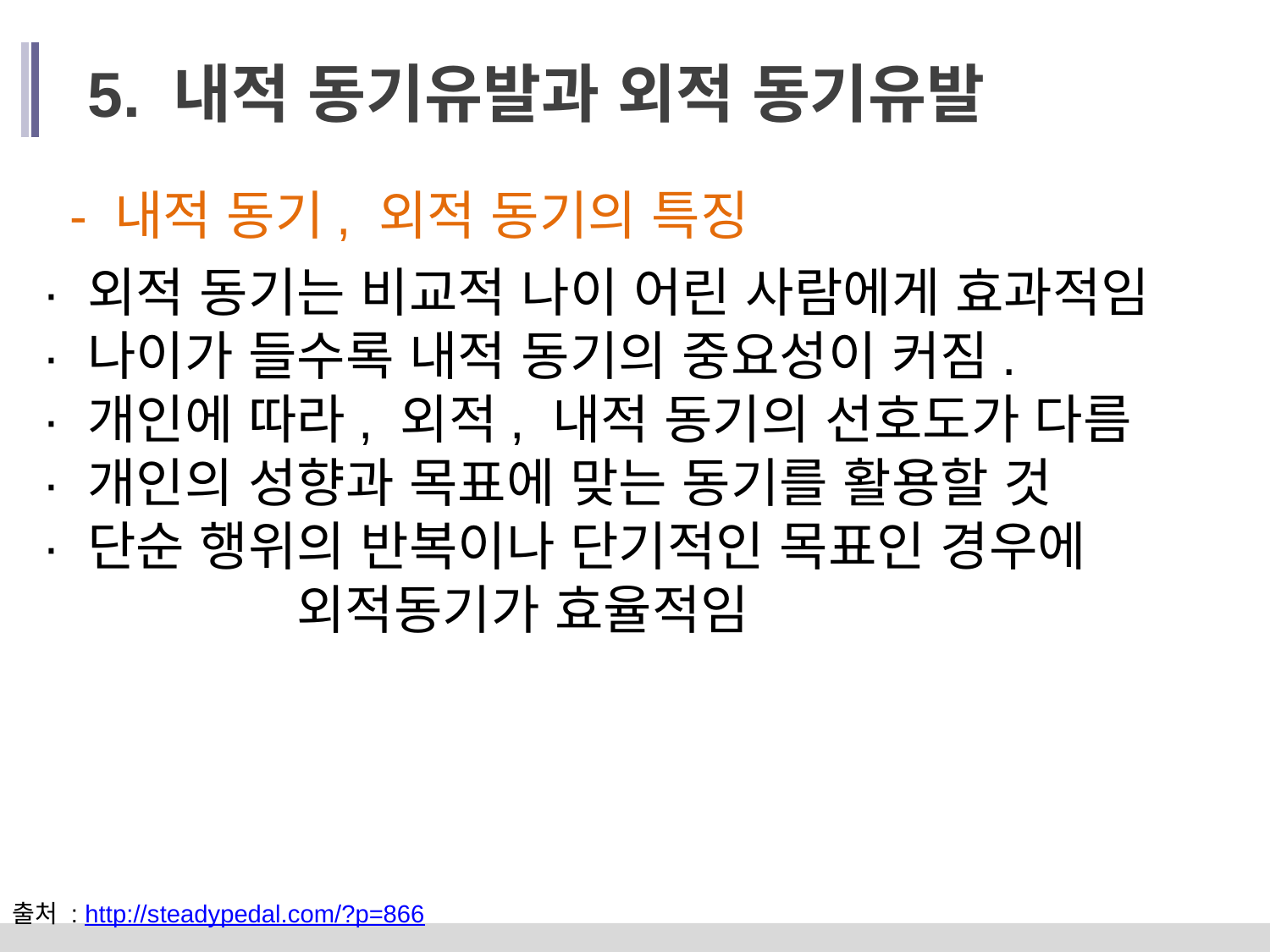

5. 내적 동기유발과 외적 동기유발
- 내적 동기, 외적 동기의 특징
· 외적 동기는 비교적 나이 어린 사람에게 효과적임
· 나이가 들수록 내적 동기의 중요성이 커짐.
· 개인에 따라, 외적, 내적 동기의 선호도가 다름
· 개인의 성향과 목표에 맞는 동기를 활용할 것
· 단순 행위의 반복이나 단기적인 목표인 경우에 			외적동기가 효율적임
출처 : http://steadypedal.com/?p=866